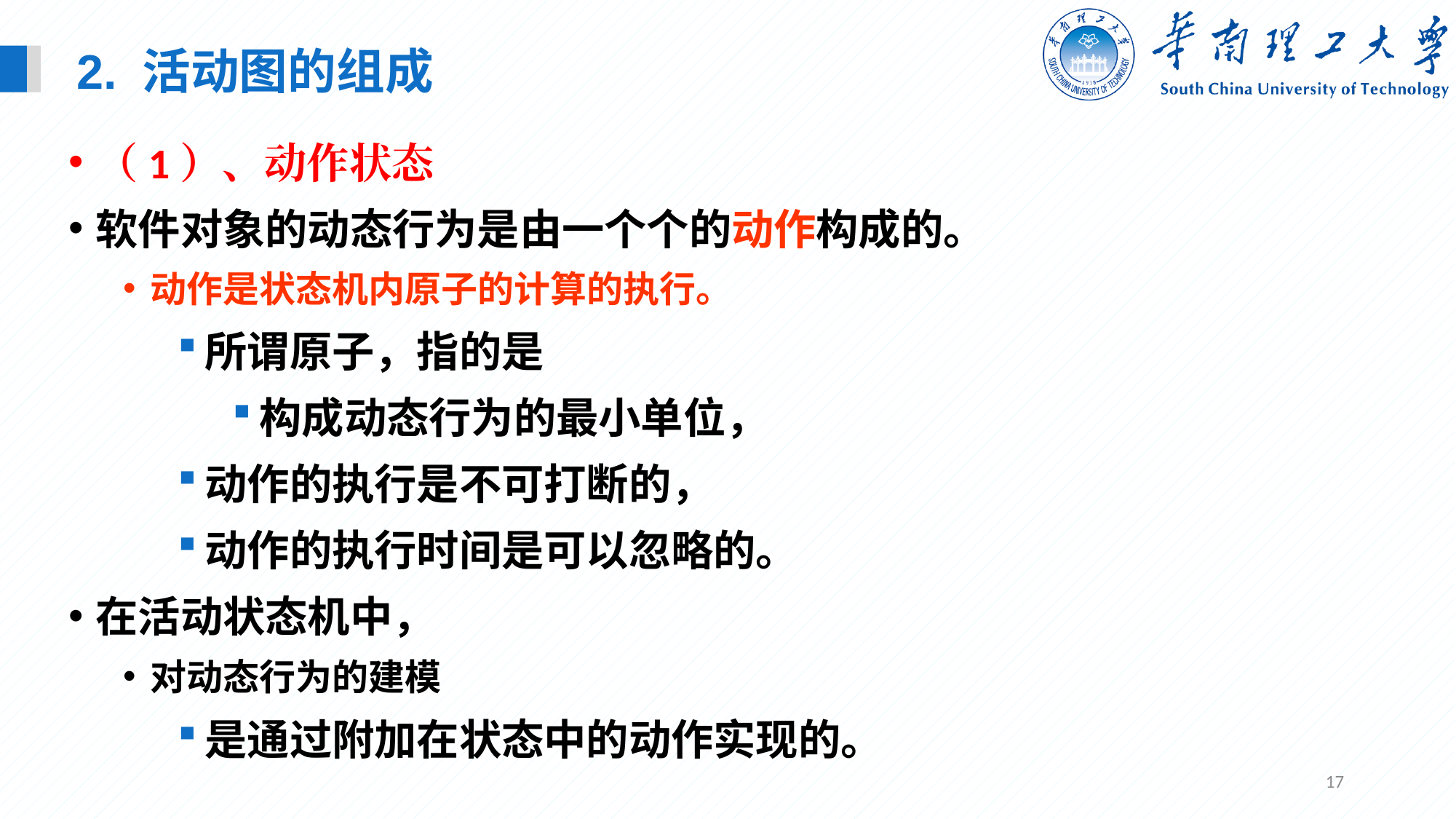

2. 活动图的组成
（1）、动作状态
软件对象的动态行为是由一个个的动作构成的。
动作是状态机内原子的计算的执行。
所谓原子，指的是
构成动态行为的最小单位，
动作的执行是不可打断的，
动作的执行时间是可以忽略的。
在活动状态机中，
对动态行为的建模
是通过附加在状态中的动作实现的。
17